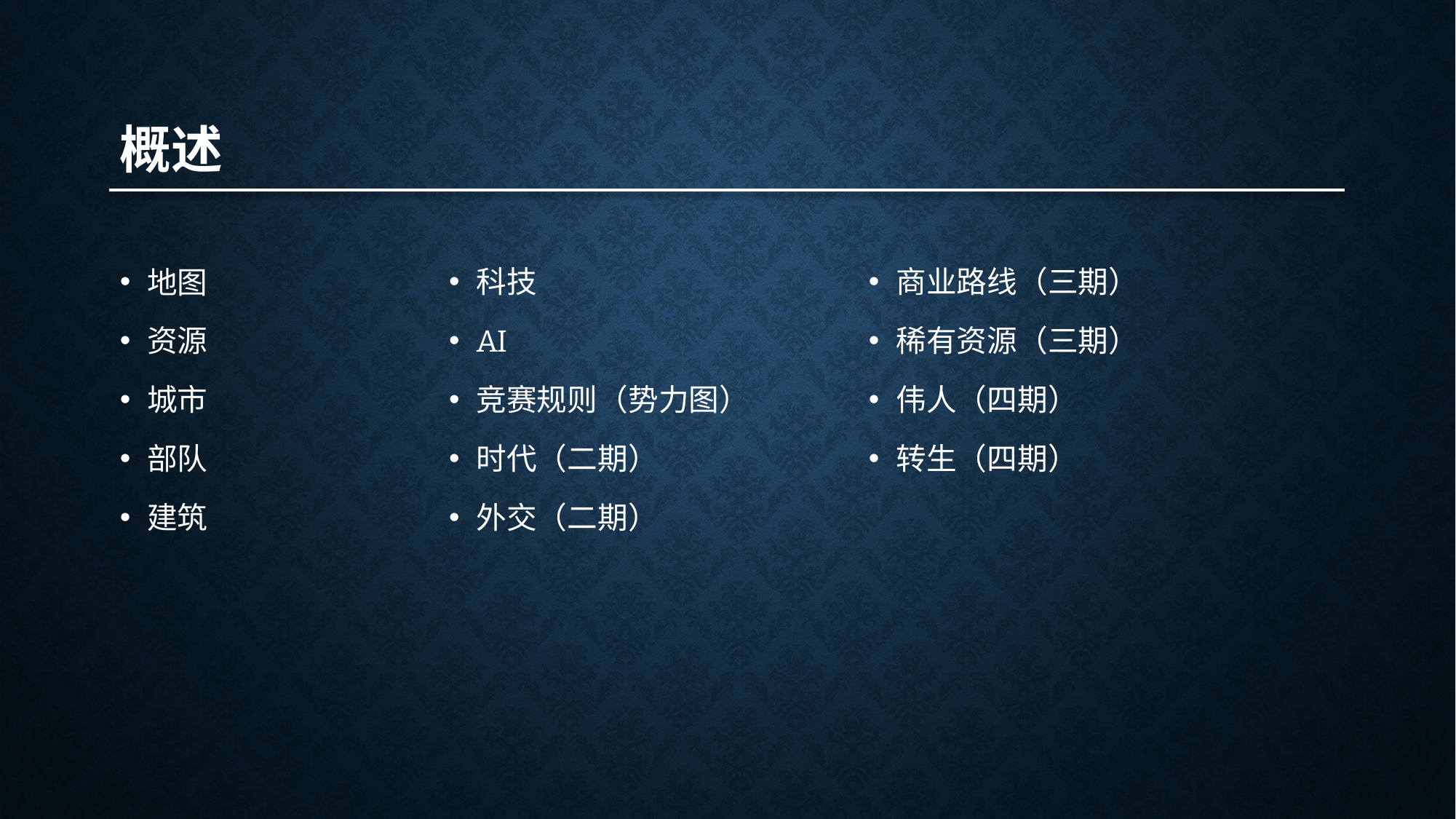

# 概述
地图
资源
城市
部队
建筑

科技
AI
竞赛规则（势力图）
时代（二期）
外交（二期）
商业路线（三期）
稀有资源（三期）
伟人（四期）
转生（四期）